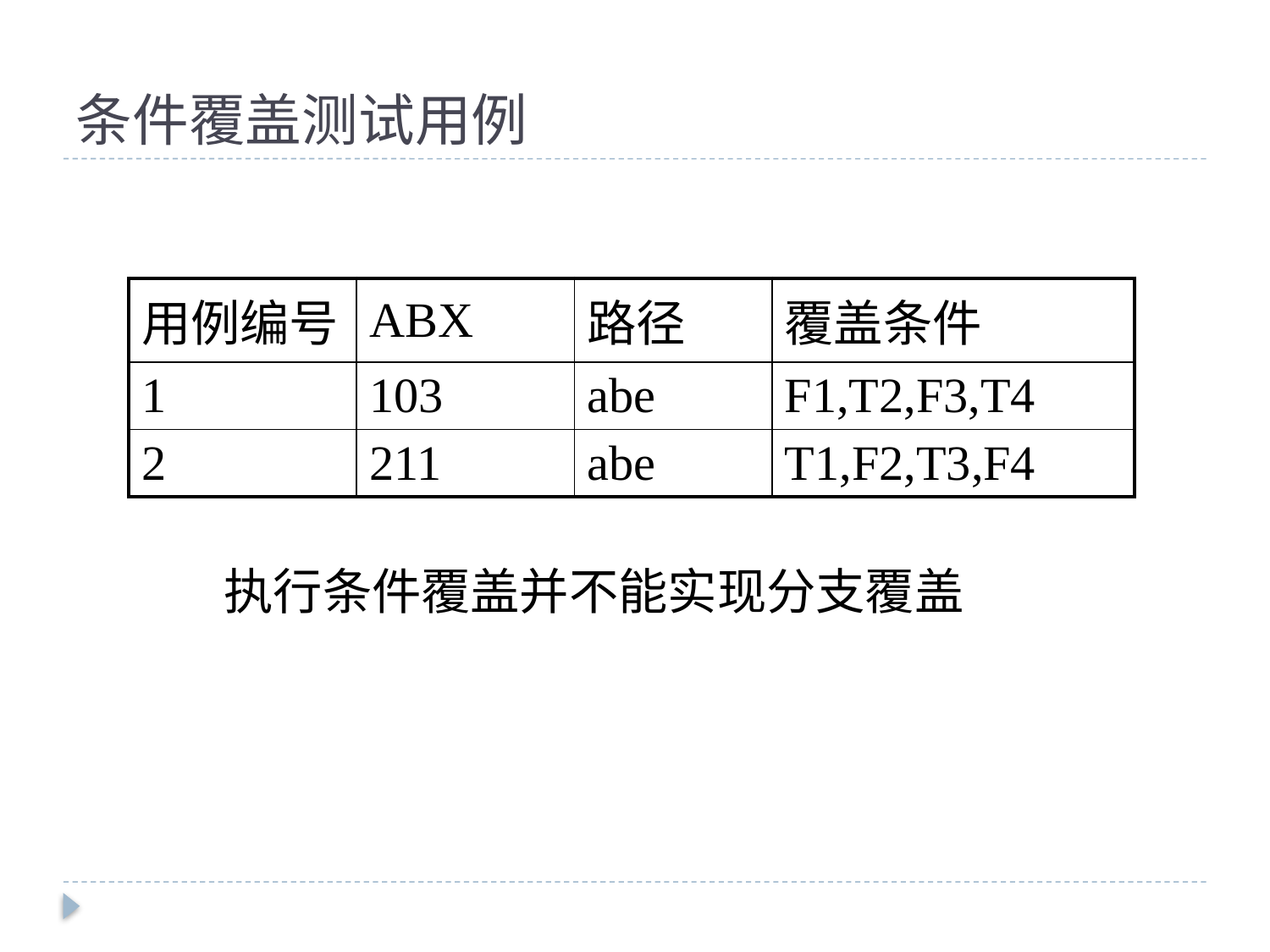

# 条件覆盖测试用例
| 用例编号 | ABX | 路径 | 覆盖条件 |
| --- | --- | --- | --- |
| 1 | 103 | abe | F1,T2,F3,T4 |
| 2 | 211 | abe | T1,F2,T3,F4 |
执行条件覆盖并不能实现分支覆盖